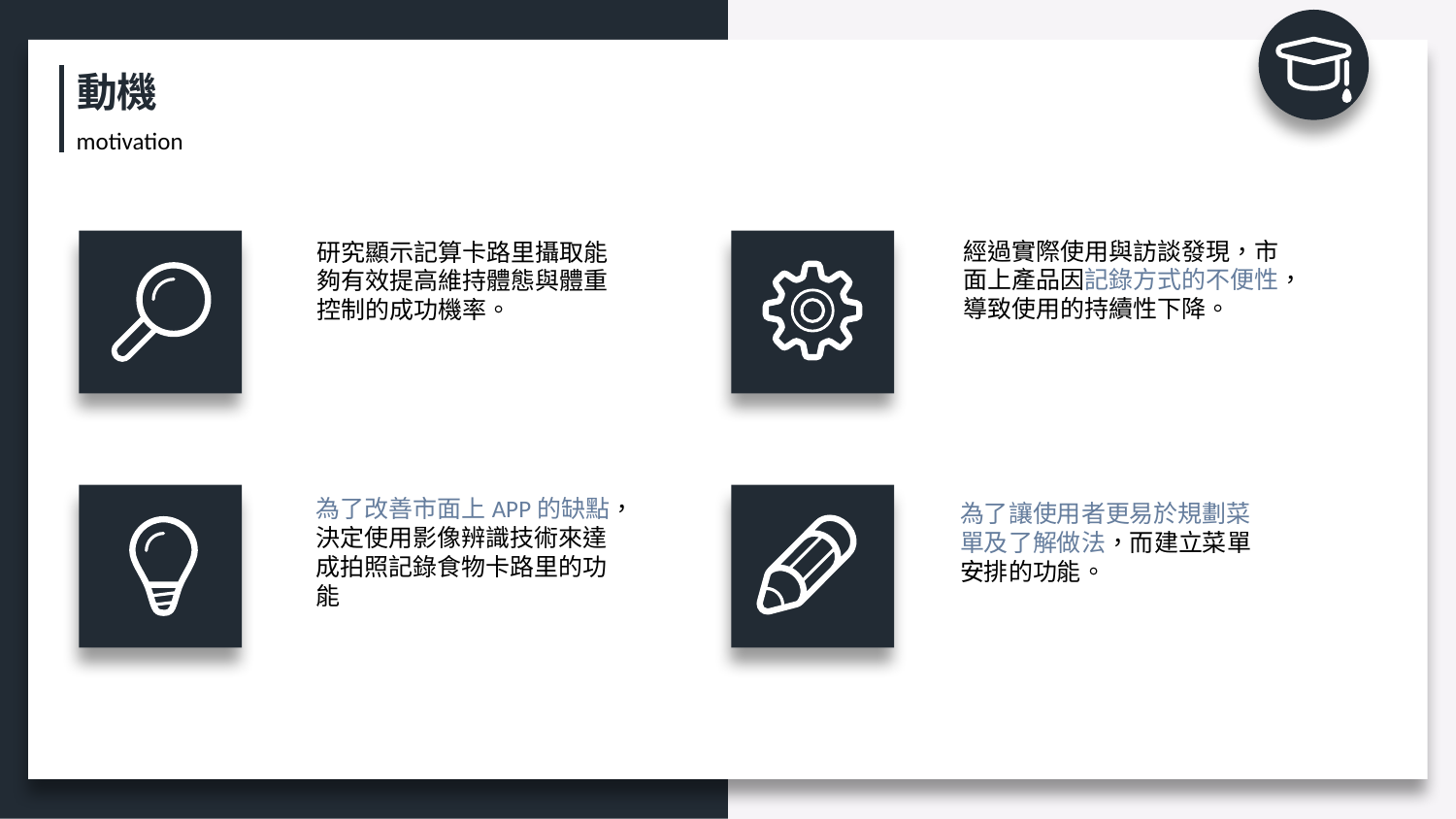

動機
motivation
經過實際使用與訪談發現，市面上產品因記錄方式的不便性，導致使用的持續性下降。

研究顯示記算卡路里攝取能夠有效提高維持體態與體重控制的成功機率。

為了改善市面上APP的缺點，決定使用影像辨識技術來達成拍照記錄食物卡路里的功能
為了讓使用者更易於規劃菜單及了解做法，而建立菜單安排的功能。